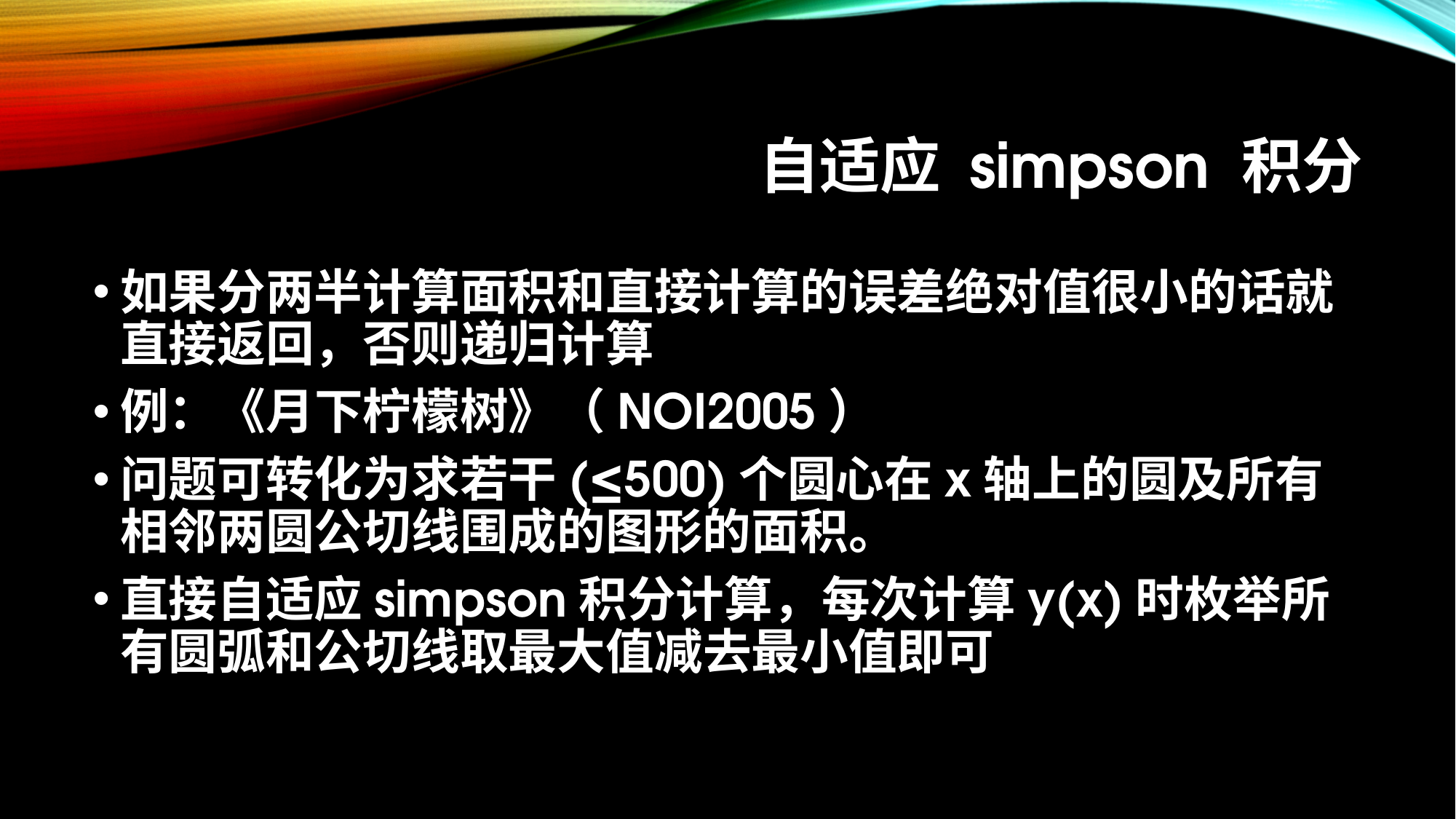

# 自适应 simpson 积分
如果分两半计算面积和直接计算的误差绝对值很小的话就直接返回，否则递归计算
例：《月下柠檬树》（NOI2005）
问题可转化为求若干(≤500)个圆心在x轴上的圆及所有相邻两圆公切线围成的图形的面积。
直接自适应simpson积分计算，每次计算y(x)时枚举所有圆弧和公切线取最大值减去最小值即可